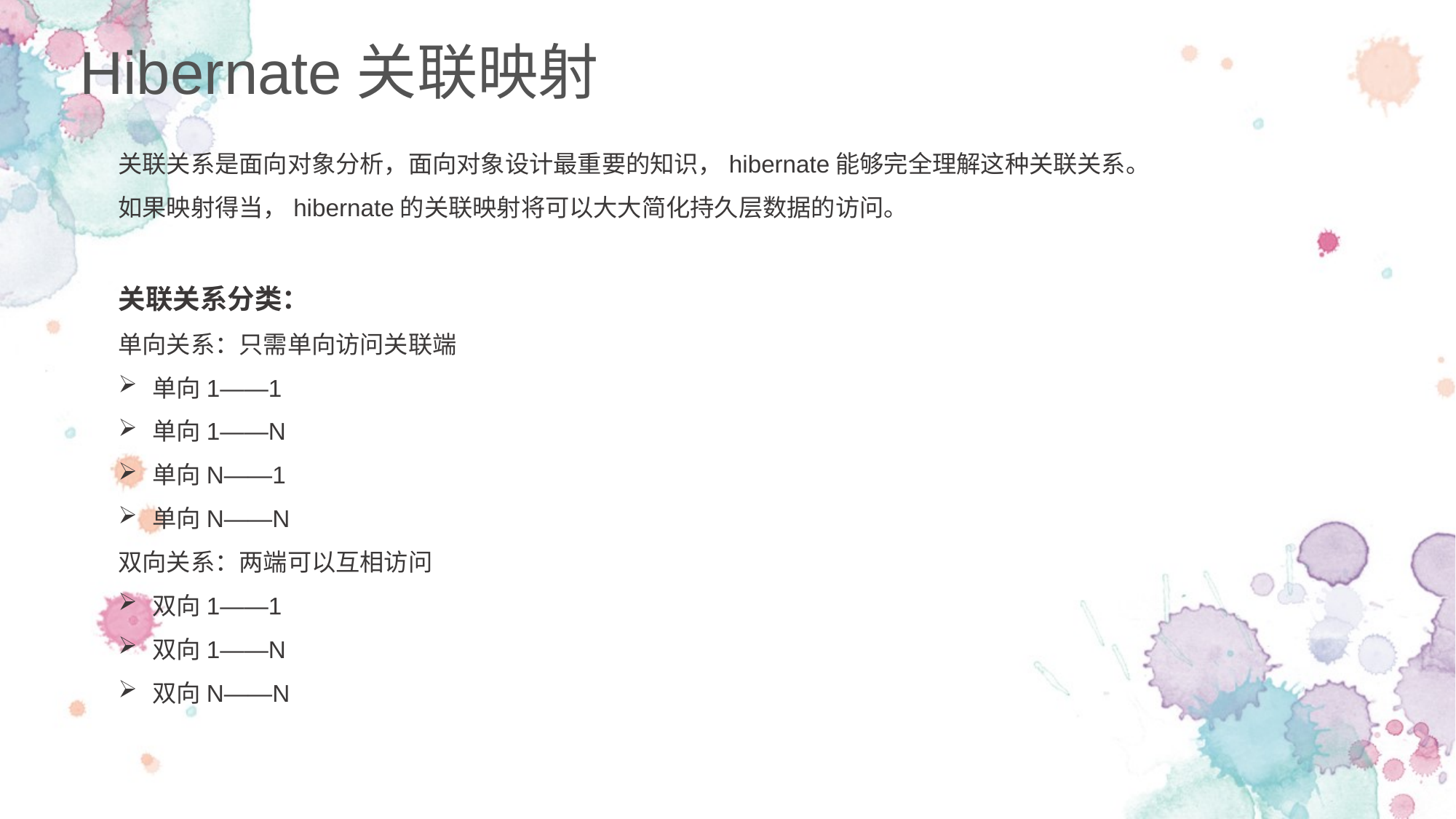

Hibernate关联映射
关联关系是面向对象分析，面向对象设计最重要的知识，hibernate能够完全理解这种关联关系。如果映射得当，hibernate的关联映射将可以大大简化持久层数据的访问。

关联关系分类：
单向关系：只需单向访问关联端
单向1——1
单向1——N
单向N——1
单向N——N
双向关系：两端可以互相访问
双向1——1
双向1——N
双向N——N